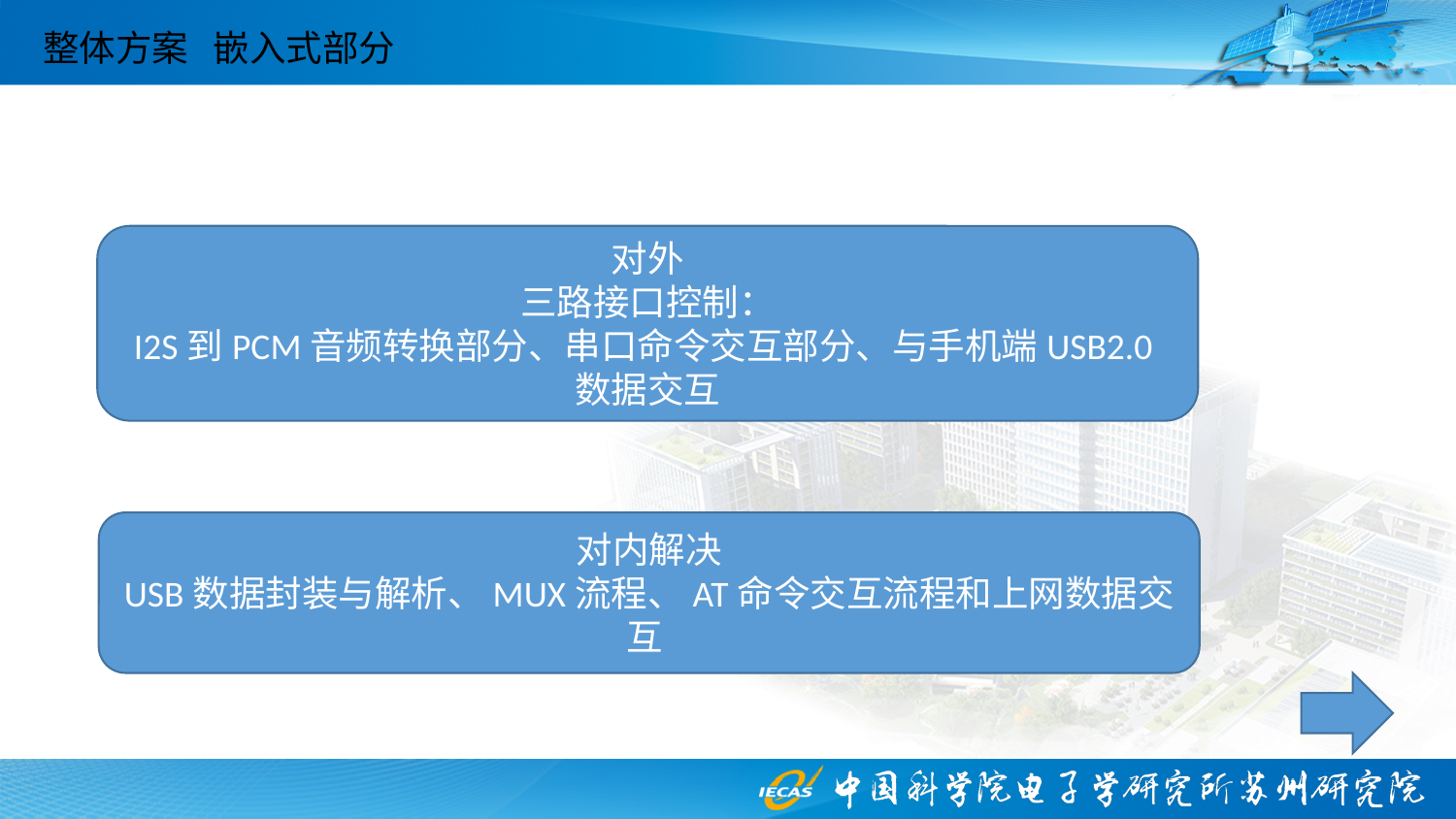

整体方案   嵌入式部分
对外
三路接口控制：
I2S到PCM音频转换部分、串口命令交互部分、与手机端USB2.0数据交互
对内解决
USB数据封装与解析、MUX流程、AT命令交互流程和上网数据交互